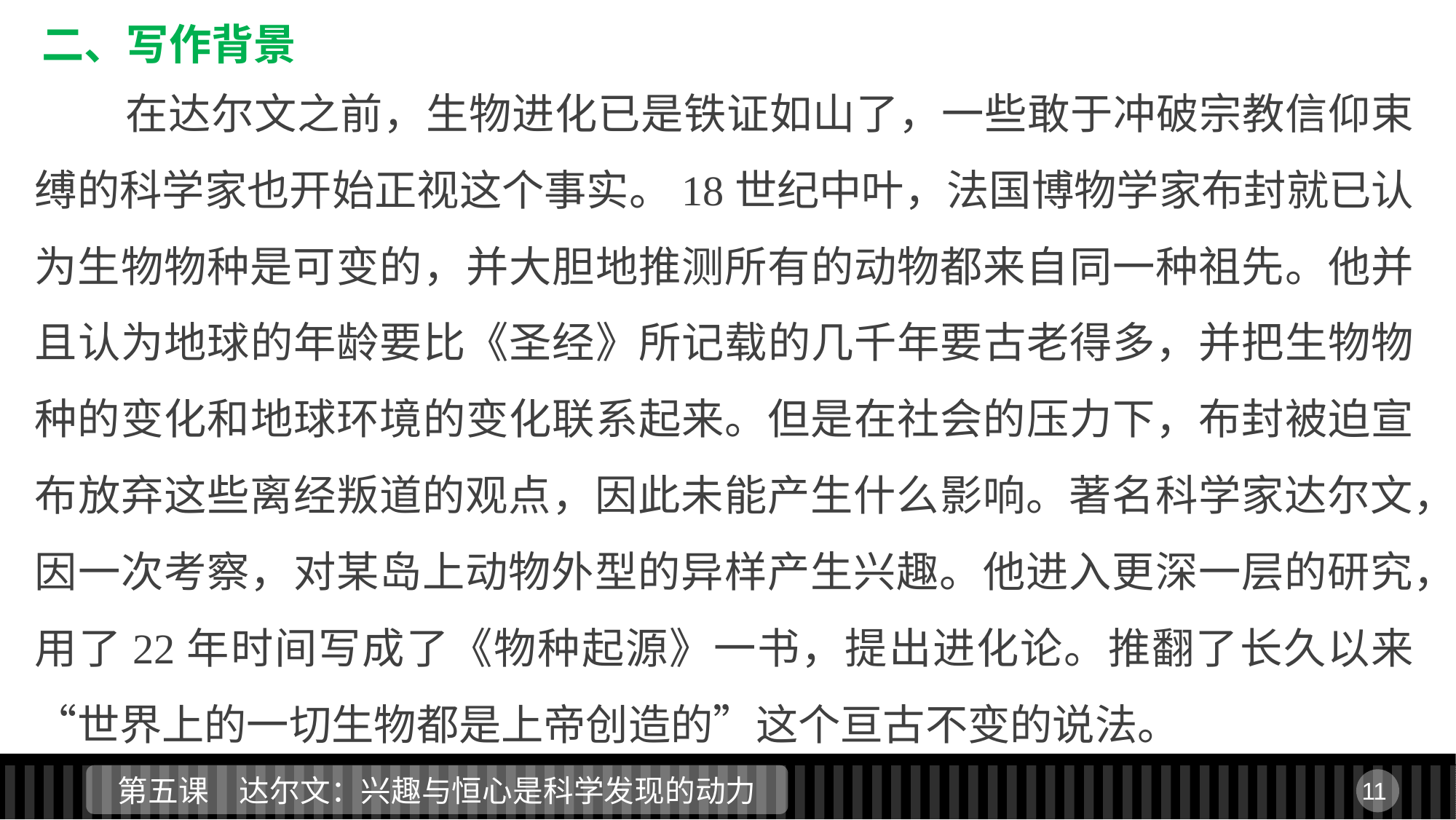

二、写作背景
        在达尔文之前，生物进化已是铁证如山了，一些敢于冲破宗教信仰束缚的科学家也开始正视这个事实。18世纪中叶，法国博物学家布封就已认为生物物种是可变的，并大胆地推测所有的动物都来自同一种祖先。他并且认为地球的年龄要比《圣经》所记载的几千年要古老得多，并把生物物种的变化和地球环境的变化联系起来。但是在社会的压力下，布封被迫宣布放弃这些离经叛道的观点，因此未能产生什么影响。著名科学家达尔文，因一次考察，对某岛上动物外型的异样产生兴趣。他进入更深一层的研究，用了22年时间写成了《物种起源》一书，提出进化论。推翻了长久以来“世界上的一切生物都是上帝创造的”这个亘古不变的说法。